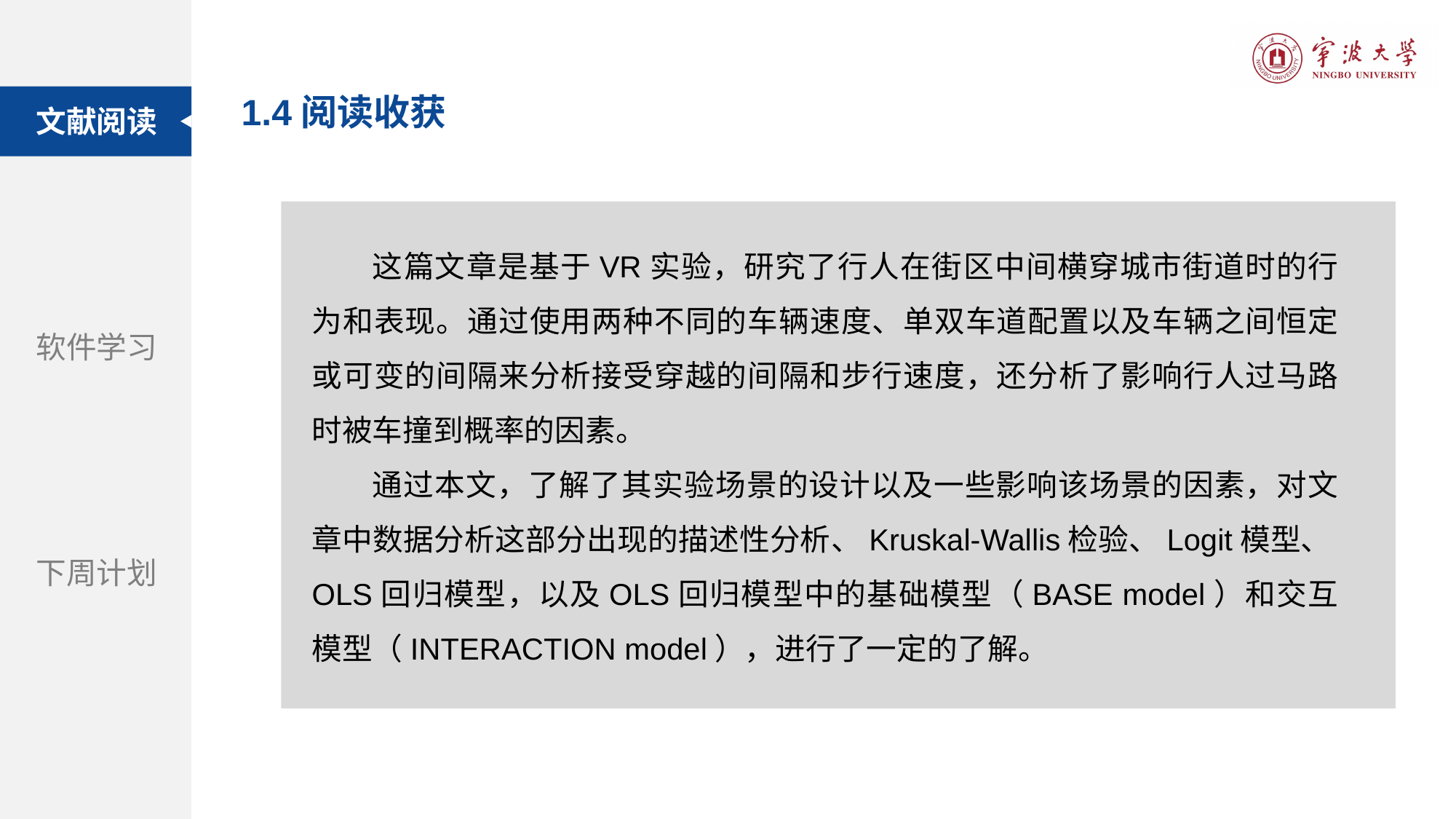

1.4阅读收获

文献阅读

题目：自动驾驶汽车和街道设计：使用虚拟现实实验探索中央分隔带在提高行人过街安全性方面的作用
这篇文章是基于VR实验，研究了行人在街区中间横穿城市街道时的行为和表现。通过使用两种不同的车辆速度、单双车道配置以及车辆之间恒定或可变的间隔来分析接受穿越的间隔和步行速度，还分析了影响行人过马路时被车撞到概率的因素。
通过本文，了解了其实验场景的设计以及一些影响该场景的因素，对文章中数据分析这部分出现的描述性分析、Kruskal-Wallis检验、Logit模型、OLS回归模型，以及OLS回归模型中的基础模型（BASE model）和交互模型（INTERACTION model），进行了一定的了解。
软件学习
期刊：Accident Analysis and Prevention
下周计划